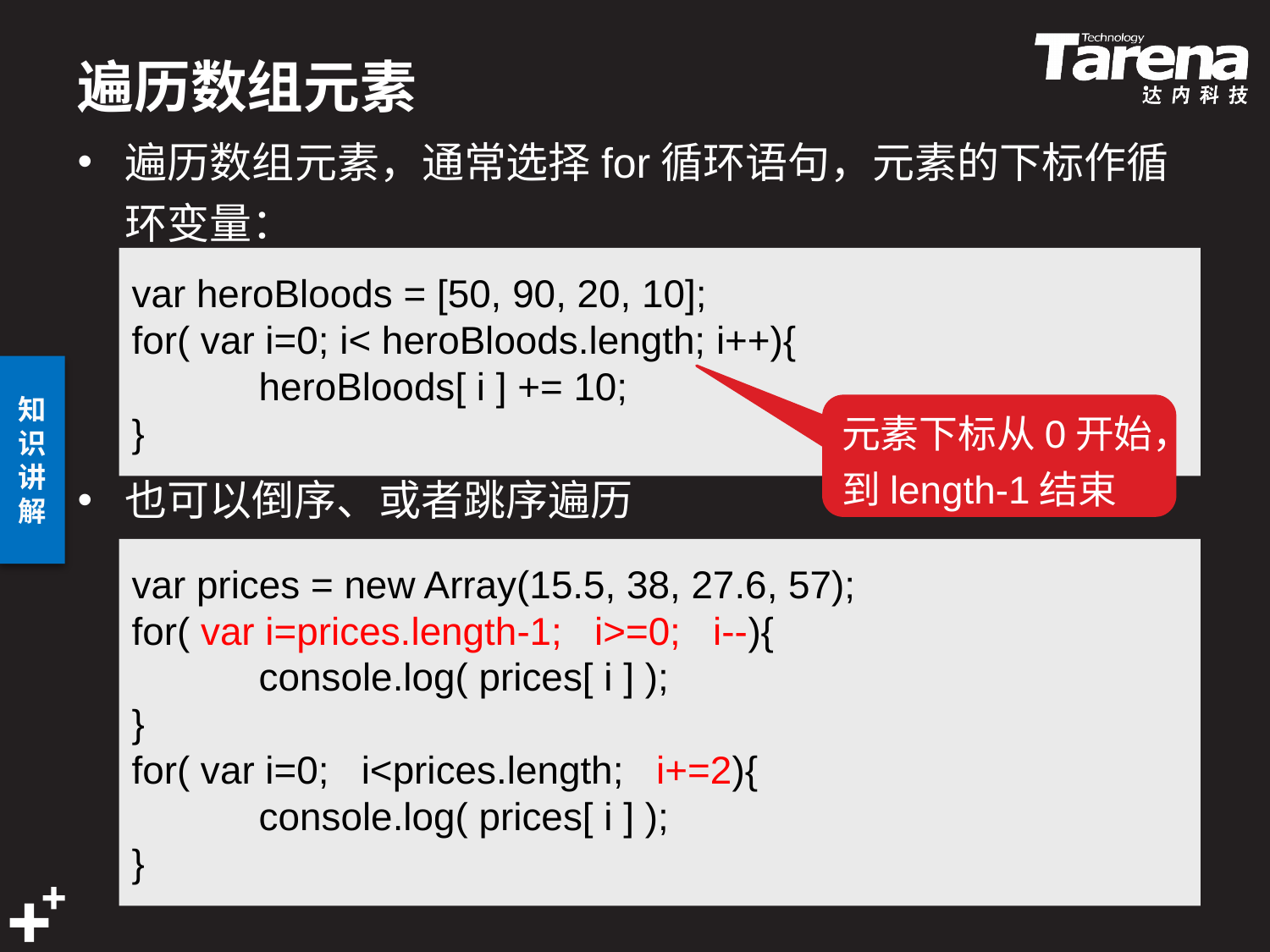

# 遍历数组元素
遍历数组元素，通常选择for循环语句，元素的下标作循环变量：

也可以倒序、或者跳序遍历

var heroBloods = [50, 90, 20, 10];
for( var i=0; i< heroBloods.length; i++){
	heroBloods[ i ] += 10;
}
元素下标从0开始，到length-1结束
var prices = new Array(15.5, 38, 27.6, 57);
for( var i=prices.length-1;   i>=0;   i--){
	console.log( prices[ i ] );
}
for( var i=0;   i<prices.length;   i+=2){
	console.log( prices[ i ] );
}